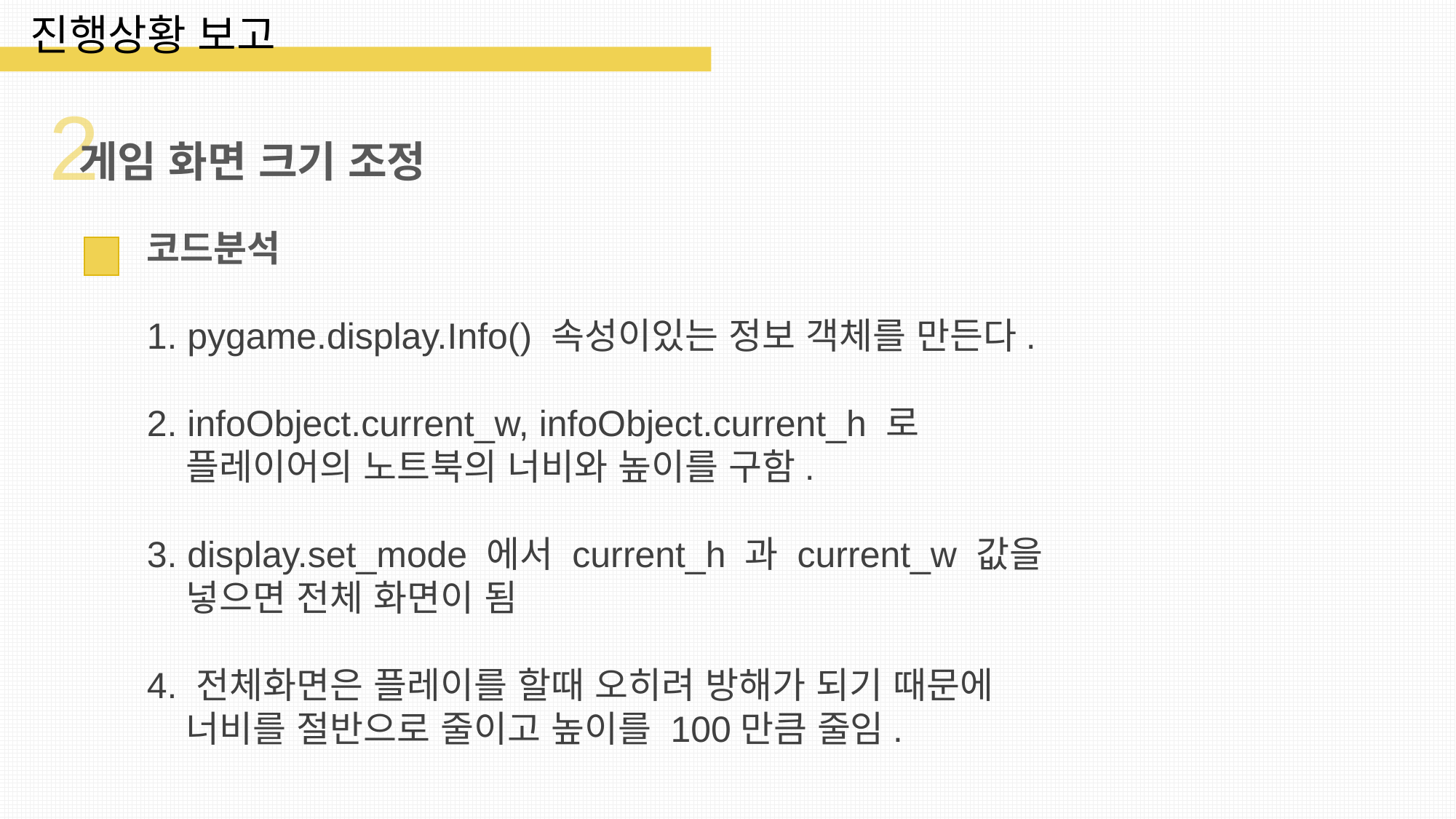

진행상황 보고

2
게임 화면 크기 조정
코드분석

1. pygame.display.Info() 속성이있는 정보 객체를 만든다.

2. infoObject.current_w, infoObject.current_h 로
   플레이어의 노트북의 너비와 높이를 구함.

3. display.set_mode 에서 current_h 과 current_w 값을
   넣으면 전체 화면이 됨

4. 전체화면은 플레이를 할때 오히려 방해가 되기 때문에
   너비를 절반으로 줄이고 높이를 100만큼 줄임.